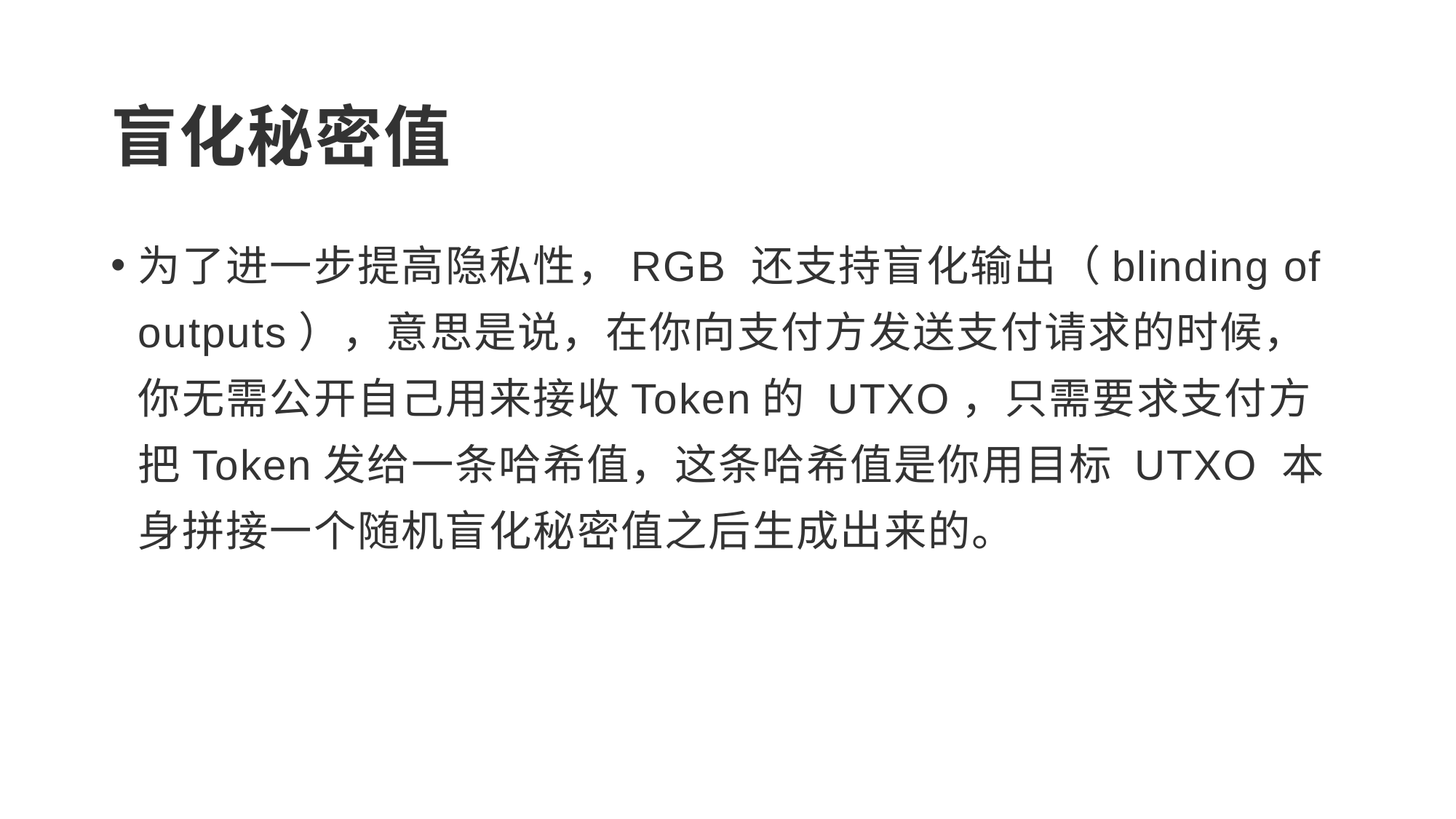

# 盲化秘密值
为了进一步提高隐私性，RGB 还支持盲化输出（blinding of outputs），意思是说，在你向支付方发送支付请求的时候，你无需公开自己用来接收Token的 UTXO，只需要求支付方把Token发给一条哈希值，这条哈希值是你用目标 UTXO 本身拼接一个随机盲化秘密值之后生成出来的。